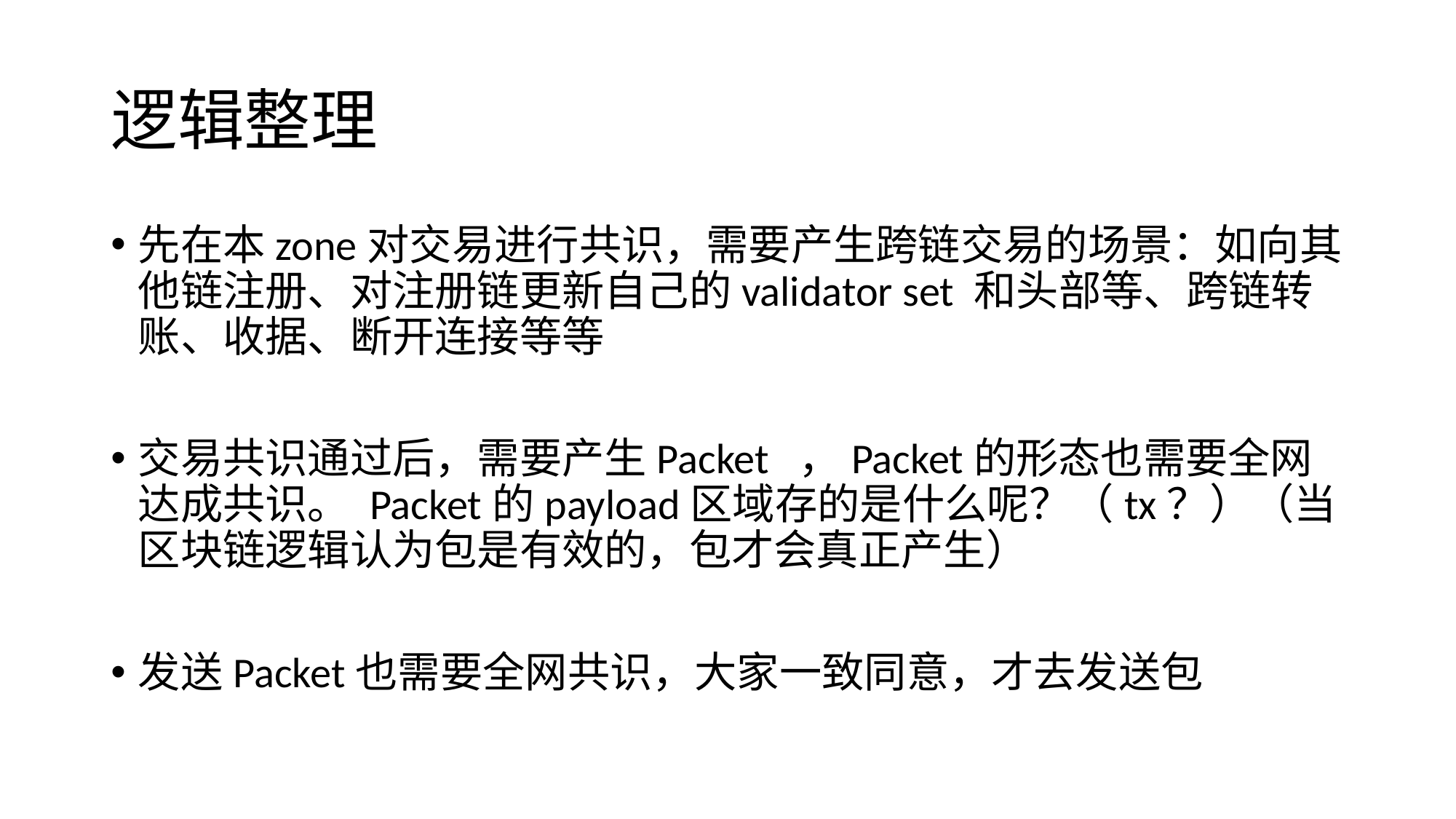

# 逻辑整理
先在本zone对交易进行共识，需要产生跨链交易的场景：如向其他链注册、对注册链更新自己的validator set 和头部等、跨链转账、收据、断开连接等等

交易共识通过后，需要产生Packet  ，Packet的形态也需要全网达成共识。 Packet的payload区域存的是什么呢？（tx？）（当区块链逻辑认为包是有效的，包才会真正产生）

发送Packet也需要全网共识，大家一致同意，才去发送包